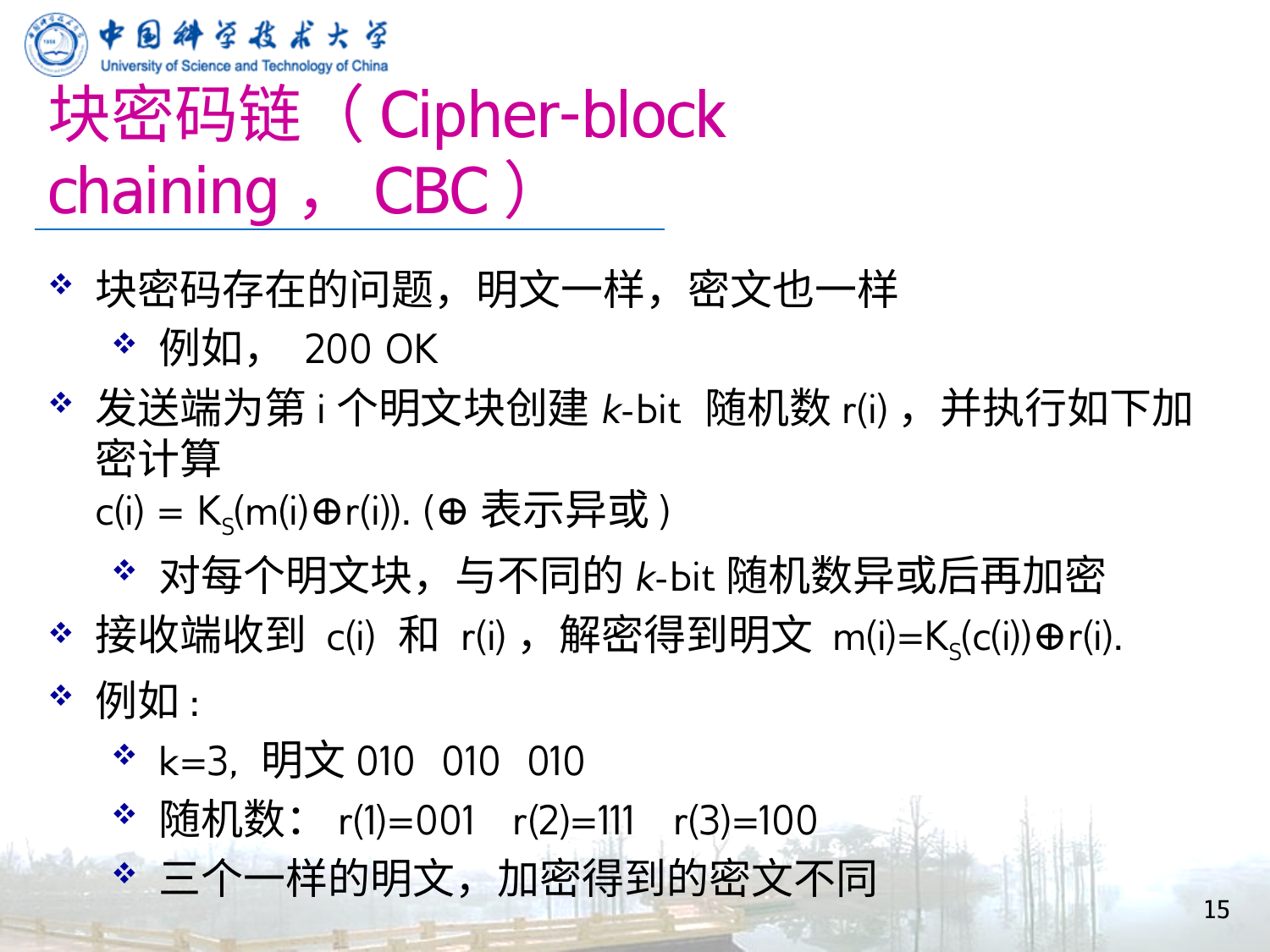

# 块密码链（Cipher-block chaining，CBC）
块密码存在的问题，明文一样，密文也一样
例如， 200 OK
发送端为第i个明文块创建k-bit 随机数r(i)，并执行如下加密计算
c(i) = KS(m(i)⊕r(i)). (⊕表示异或)
对每个明文块，与不同的k-bit随机数异或后再加密
接收端收到 c(i) 和 r(i)，解密得到明文 m(i)=KS(c(i))⊕r(i).
例如:
k=3, 明文010  010  010
随机数：r(1)=001   r(2)=111   r(3)=100
三个一样的明文，加密得到的密文不同
15